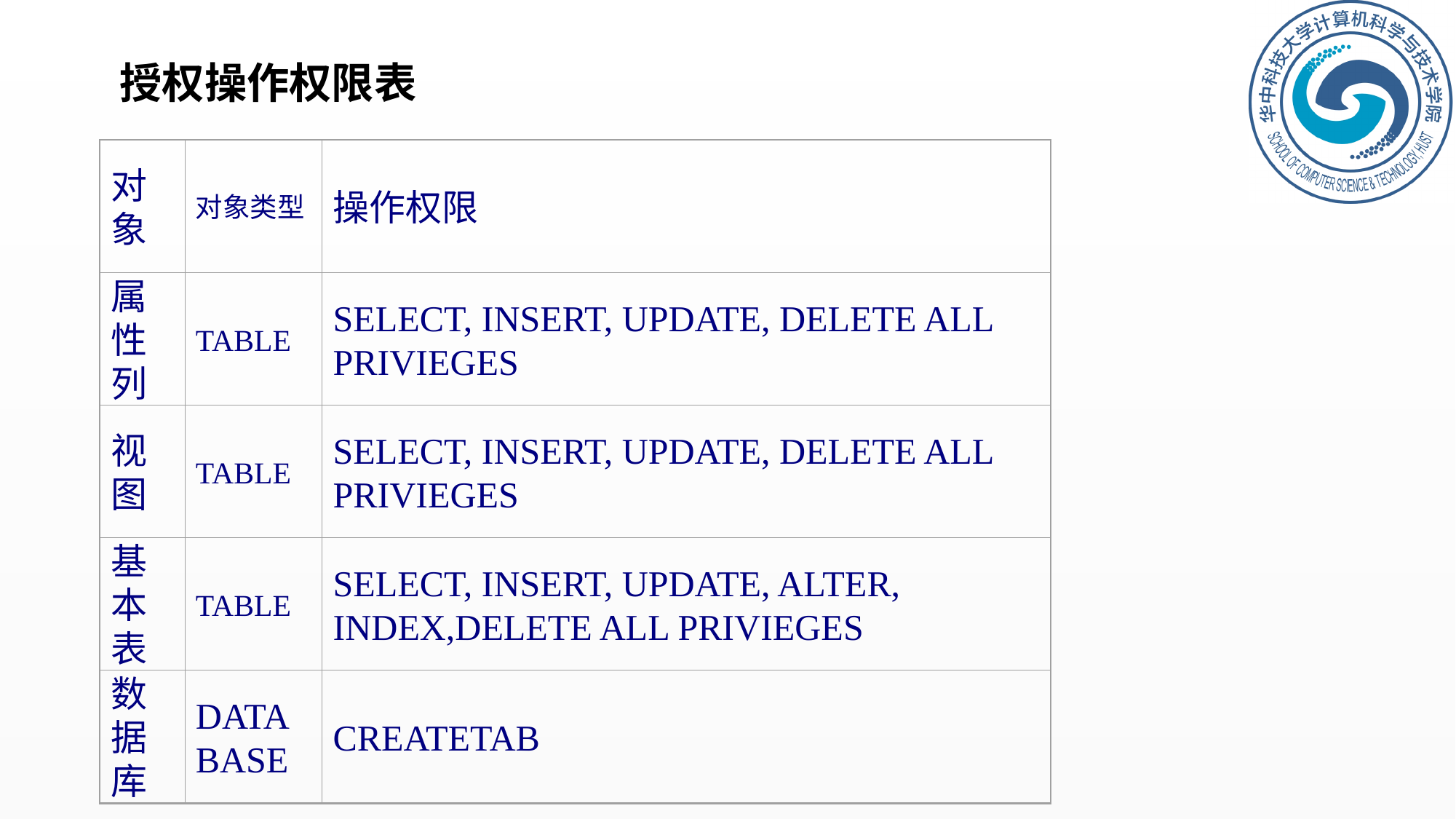

# 授权操作权限表
对象

对象类型

操作权限

属性列

TABLE

SELECT, INSERT, UPDATE, DELETE ALL PRIVIEGES

视图

TABLE

SELECT, INSERT, UPDATE, DELETE ALL PRIVIEGES

基本表

TABLE

SELECT, INSERT, UPDATE, ALTER, INDEX,DELETE ALL PRIVIEGES

数据库

DATABASE

CREATETAB